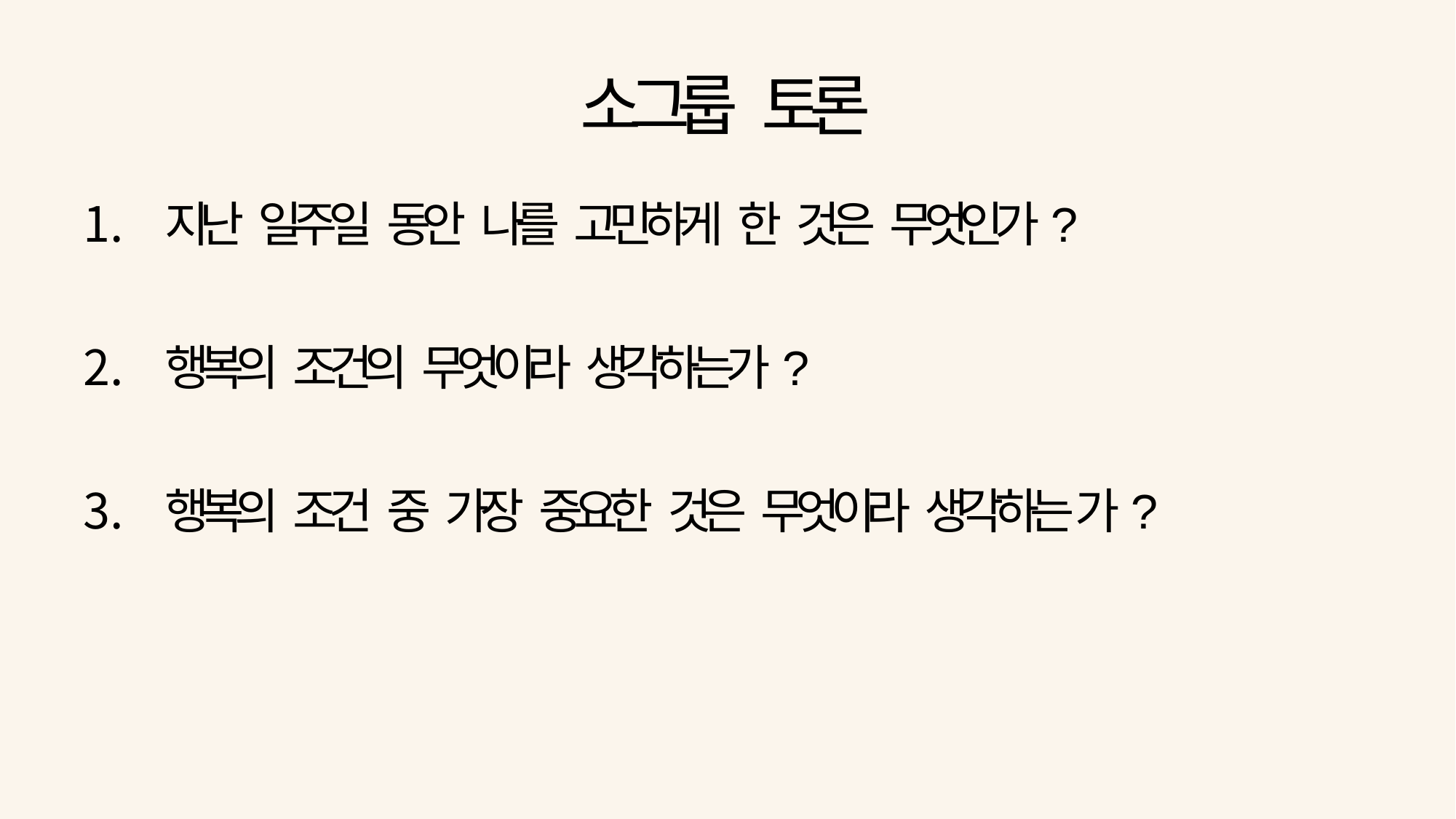

# 소그룹 토론
지난 일주일 동안 나를 고민하게 한 것은 무엇인가?

행복의 조건의 무엇이라 생각하는가?

행복의 조건 중 가장 중요한 것은 무엇이라 생각하는가?